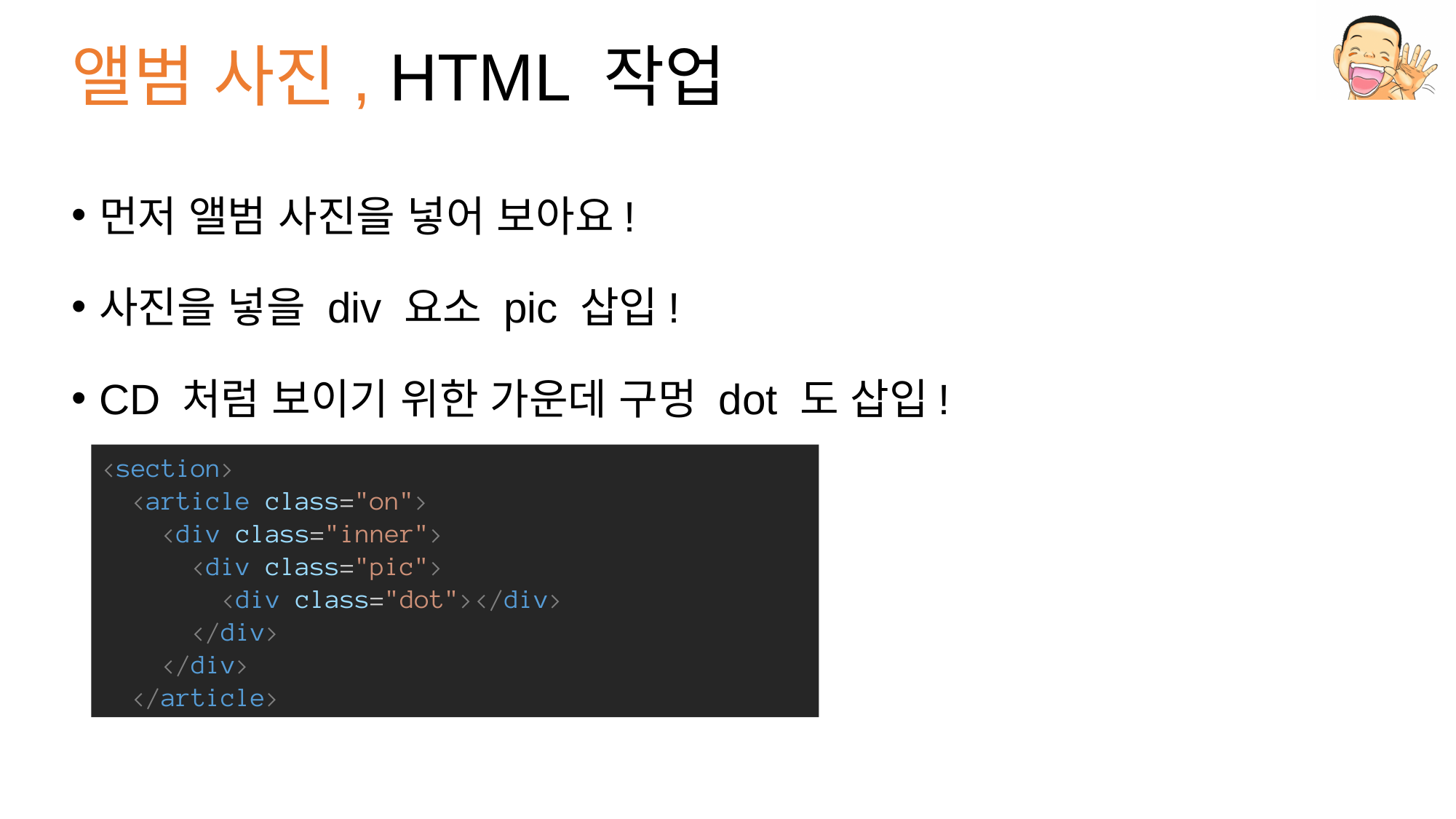

# 앨범 사진, HTML 작업
먼저 앨범 사진을 넣어 보아요!
사진을 넣을 div 요소 pic 삽입!
CD 처럼 보이기 위한 가운데 구멍 dot 도 삽입!
<section>
  <article class="on">
    <div class="inner">
      <div class="pic">
        <div class="dot"></div>
      </div>
    </div>
  </article>